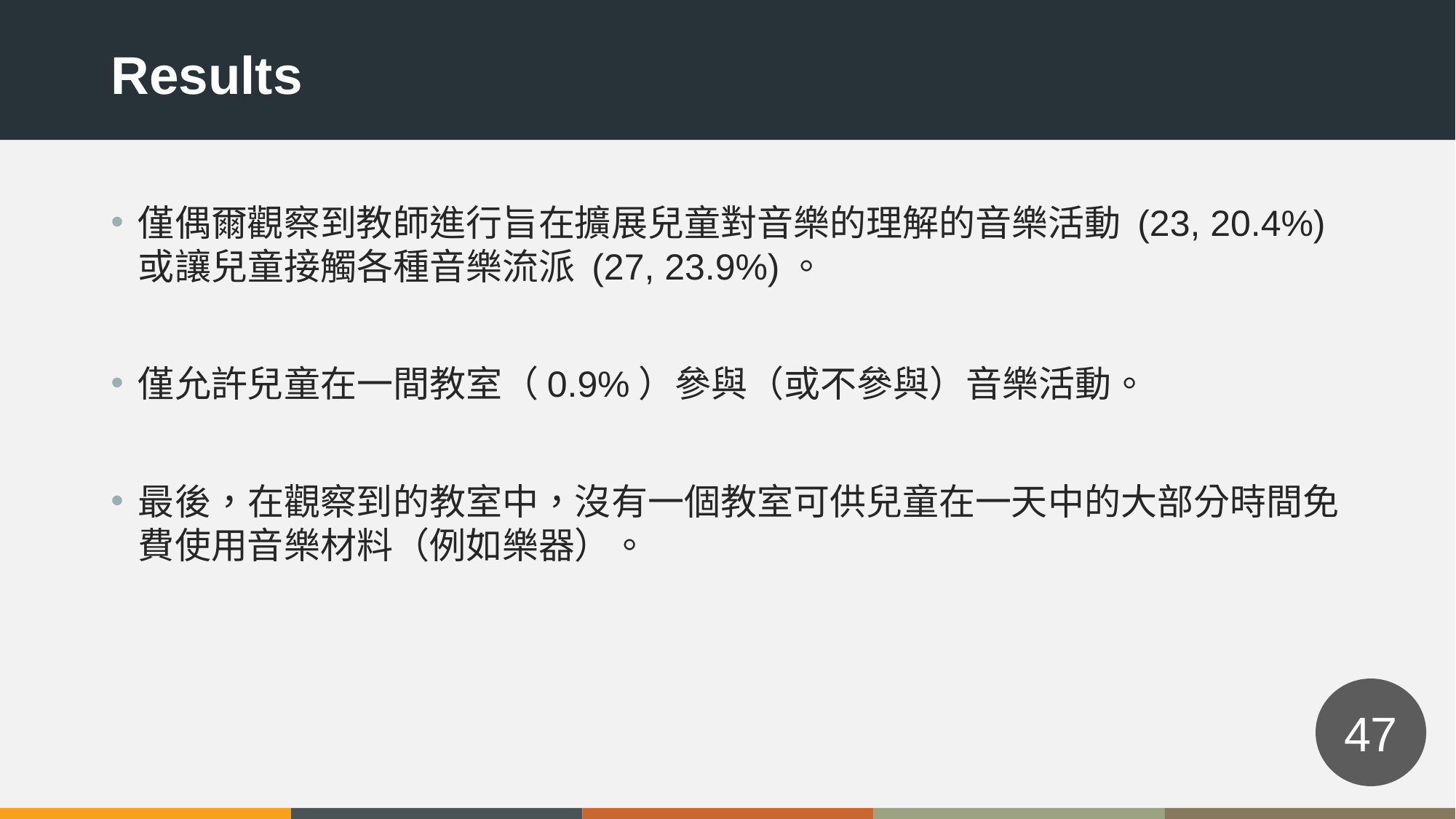

Results
僅偶爾觀察到教師進行旨在擴展兒童對音樂的理解的音樂活動 (23, 20.4%) 或讓兒童接觸各種音樂流派 (27, 23.9%)。

僅允許兒童在一間教室（0.9%）參與（或不參與）音樂活動。

最後，在觀察到的教室中，沒有一個教室可供兒童在一天中的大部分時間免費使用音樂材料（例如樂器）。
47